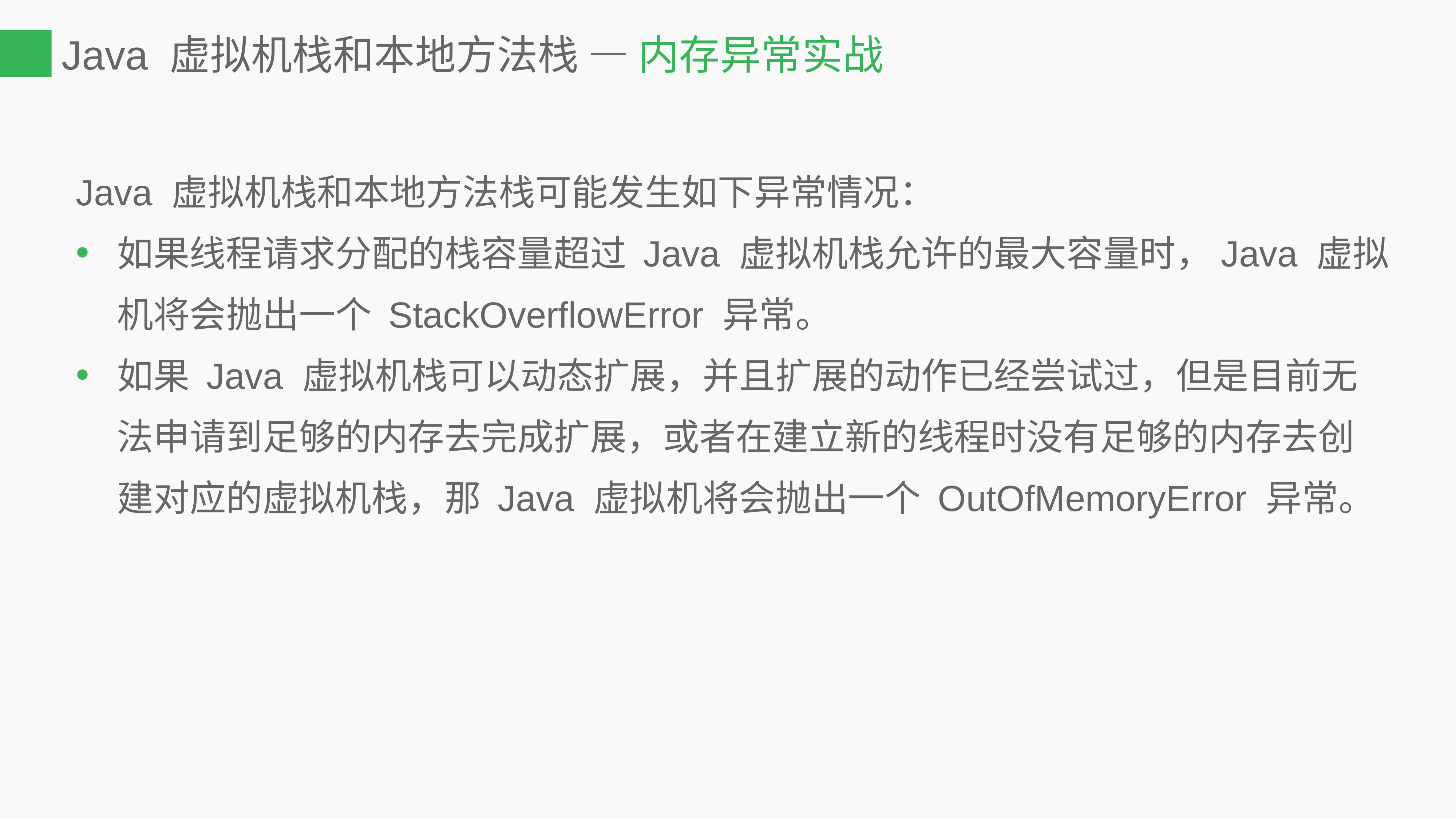

# Java 虚拟机栈和本地方法栈 — 内存异常实战
Java 虚拟机栈和本地方法栈可能发生如下异常情况：
如果线程请求分配的栈容量超过 Java 虚拟机栈允许的最大容量时，Java 虚拟机将会抛出一个 StackOverflowError 异常。
如果 Java 虚拟机栈可以动态扩展，并且扩展的动作已经尝试过，但是目前无法申请到足够的内存去完成扩展，或者在建立新的线程时没有足够的内存去创建对应的虚拟机栈，那 Java 虚拟机将会抛出一个 OutOfMemoryError 异常。